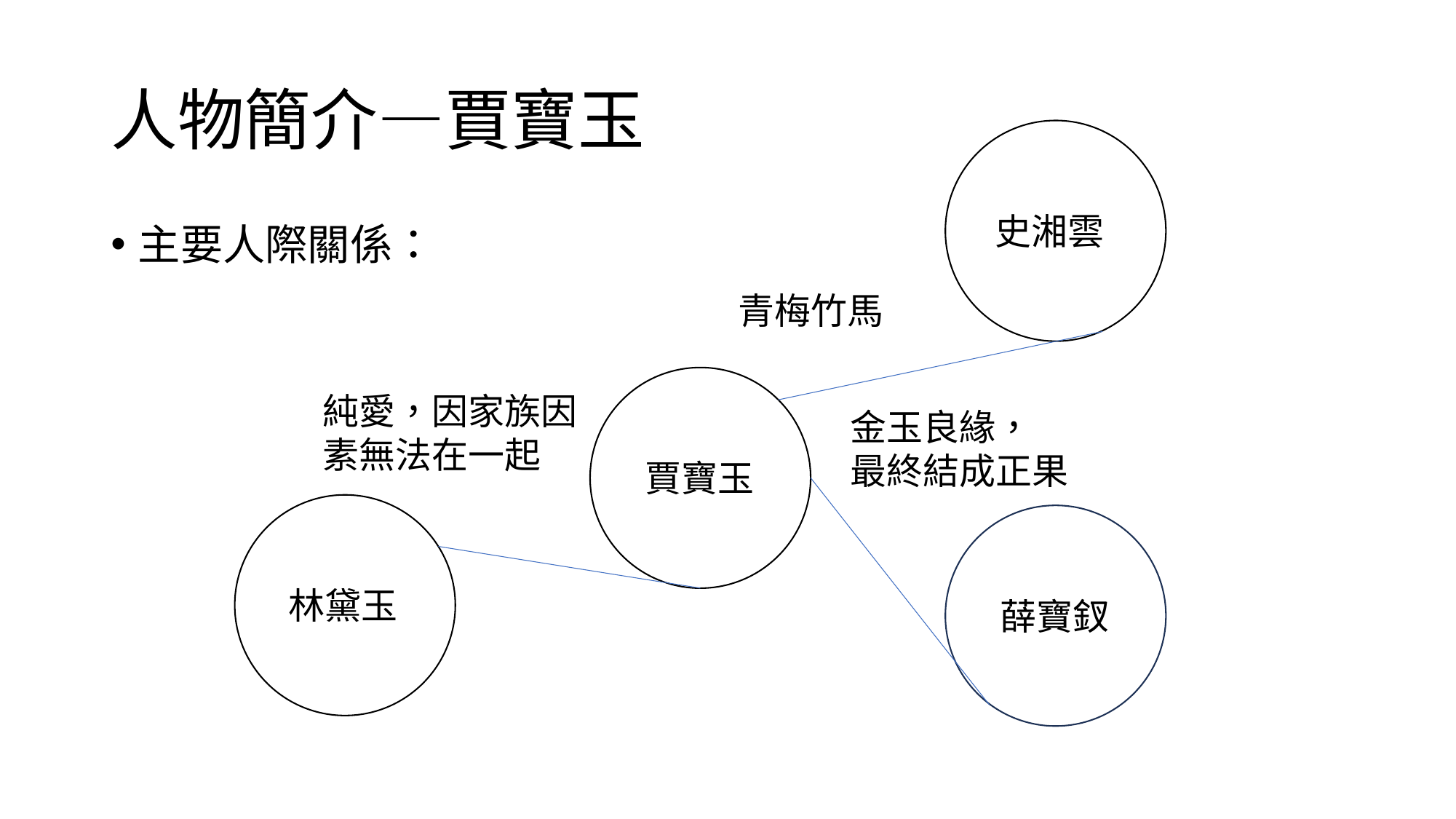

# 人物簡介—賈寶玉

史湘雲
主要人際關係：
青梅竹馬

純愛，因家族因素無法在一起
金玉良緣，
最終結成正果
賈寶玉

需
林黛玉
薛寶釵